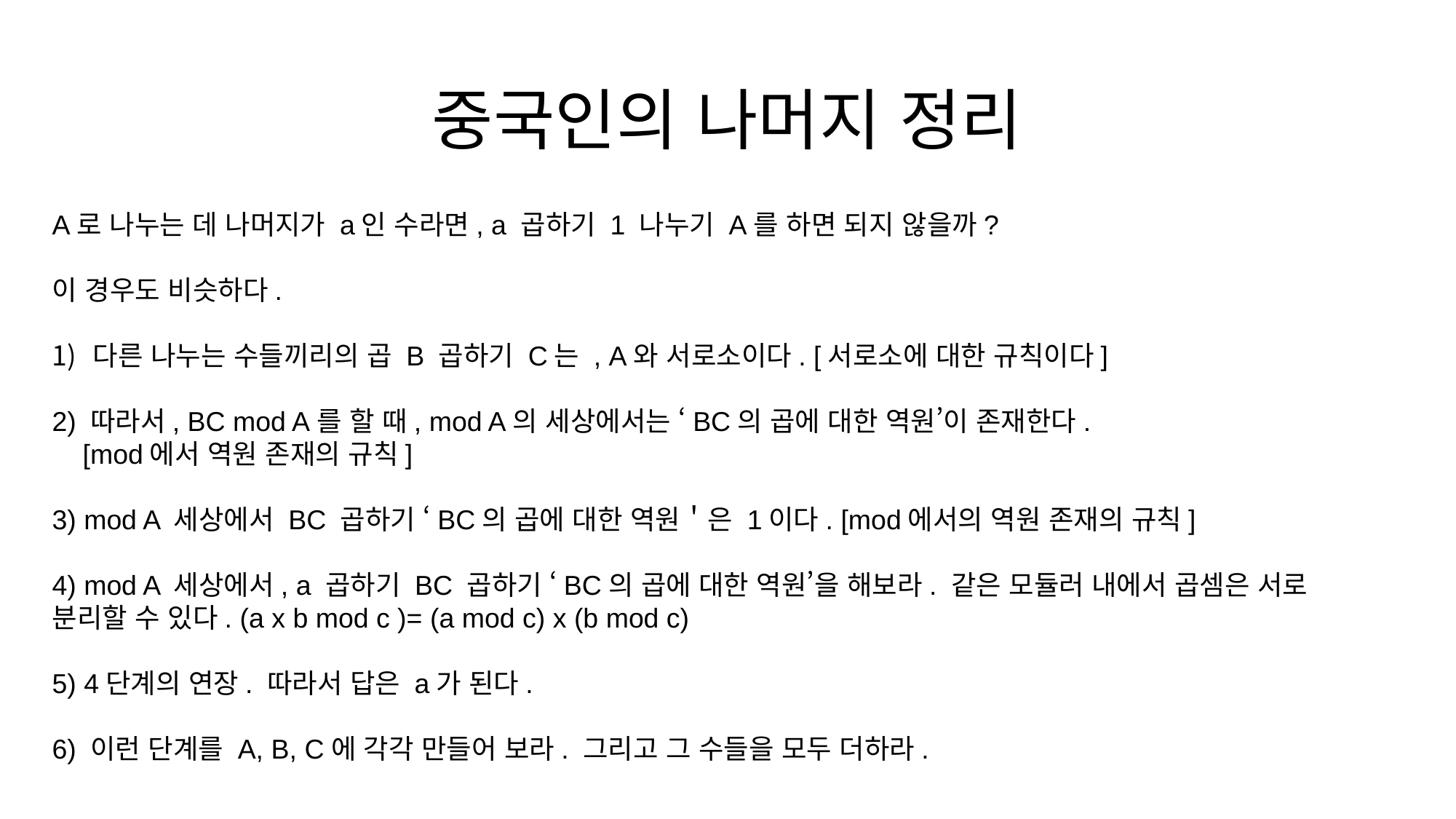

# 중국인의 나머지 정리
A로 나누는 데 나머지가 a인 수라면, a 곱하기 1 나누기 A를 하면 되지 않을까?

이 경우도 비슷하다.

다른 나누는 수들끼리의 곱 B 곱하기 C는 , A와 서로소이다. [서로소에 대한 규칙이다]

2) 따라서, BC mod A를 할 때, mod A의 세상에서는 ‘BC의 곱에 대한 역원’이 존재한다.
    [mod에서 역원 존재의 규칙]

3) mod A 세상에서 BC 곱하기 ‘BC의 곱에 대한 역원＇은 1이다. [mod에서의 역원 존재의 규칙]

4) mod A 세상에서, a 곱하기 BC 곱하기 ‘BC의 곱에 대한 역원’을 해보라. 같은 모듈러 내에서 곱셈은 서로 분리할 수 있다. (a x b mod c )= (a mod c) x (b mod c)

5) 4단계의 연장. 따라서 답은 a가 된다.

6) 이런 단계를 A, B, C에 각각 만들어 보라. 그리고 그 수들을 모두 더하라.